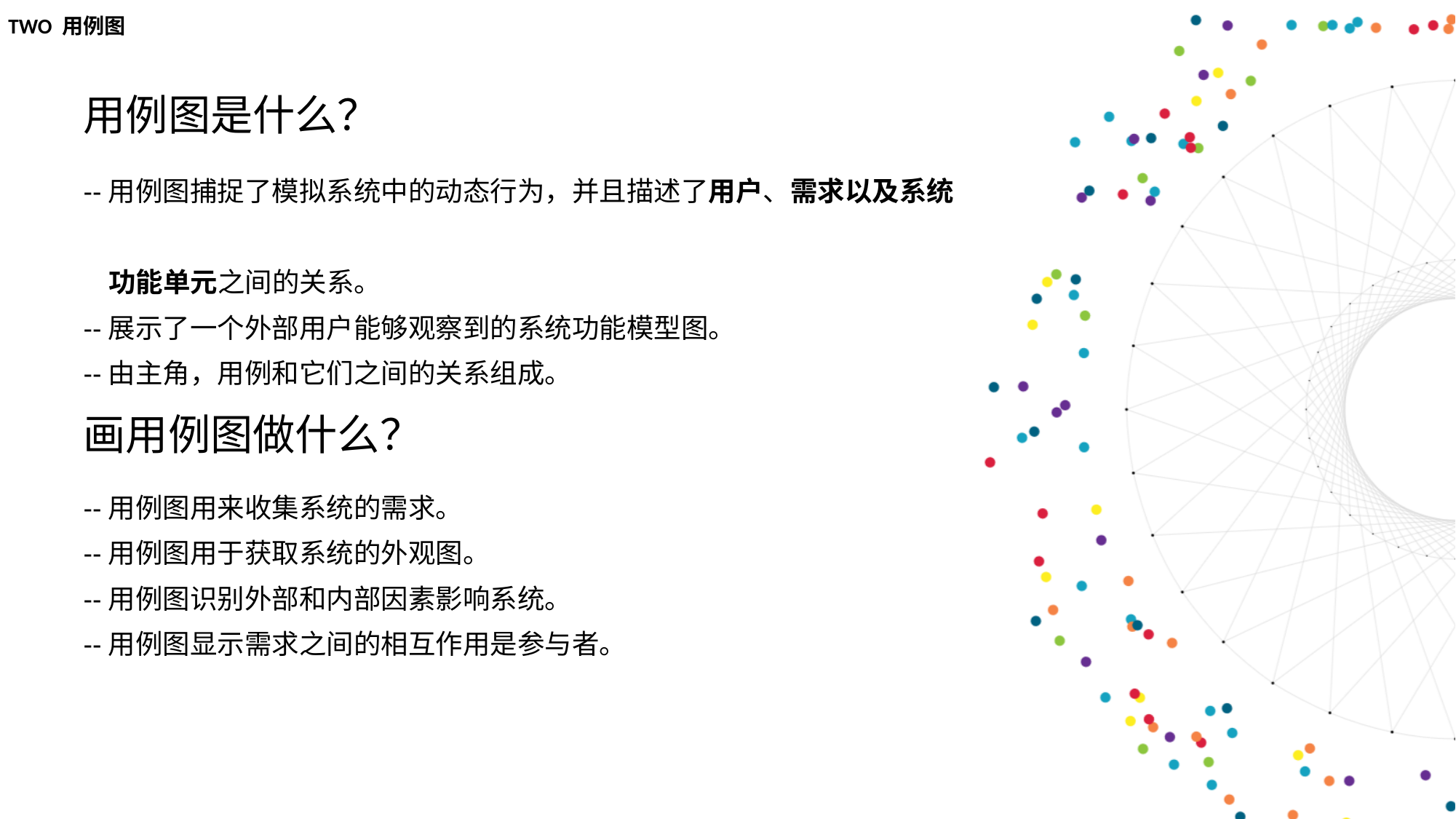

TWO 用例图
用例图是什么？
--用例图捕捉了模拟系统中的动态行为，并且描述了用户、需求以及系统
   功能单元之间的关系。
--展示了一个外部用户能够观察到的系统功能模型图。
--由主角，用例和它们之间的关系组成。
画用例图做什么？
--用例图用来收集系统的需求。
--用例图用于获取系统的外观图。
--用例图识别外部和内部因素影响系统。
--用例图显示需求之间的相互作用是参与者。